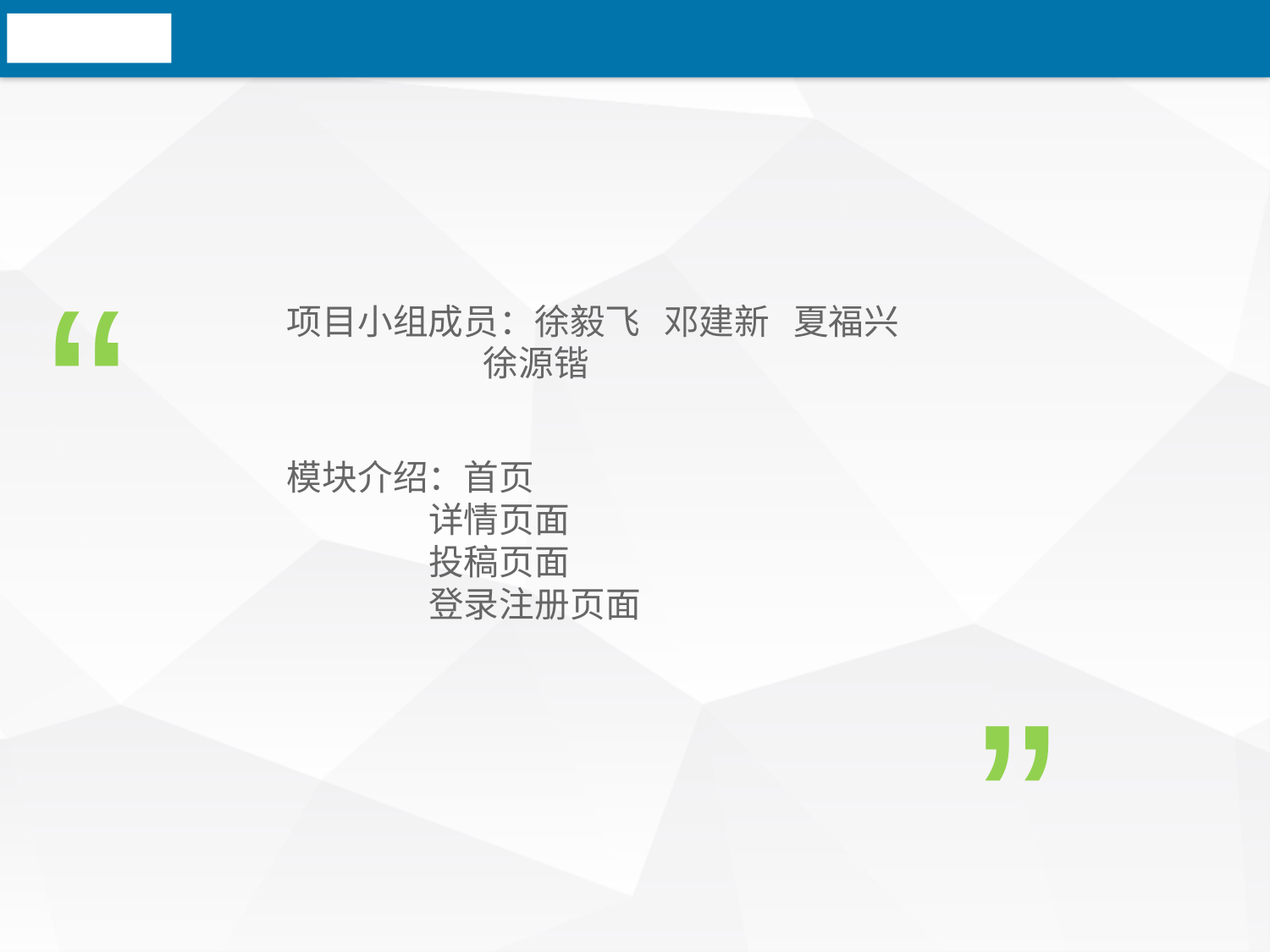

“
项目小组成员：徐毅飞   邓建新   夏福兴
                        徐源锴
模块介绍：首页
                 详情页面
                 投稿页面
                 登录注册页面
”